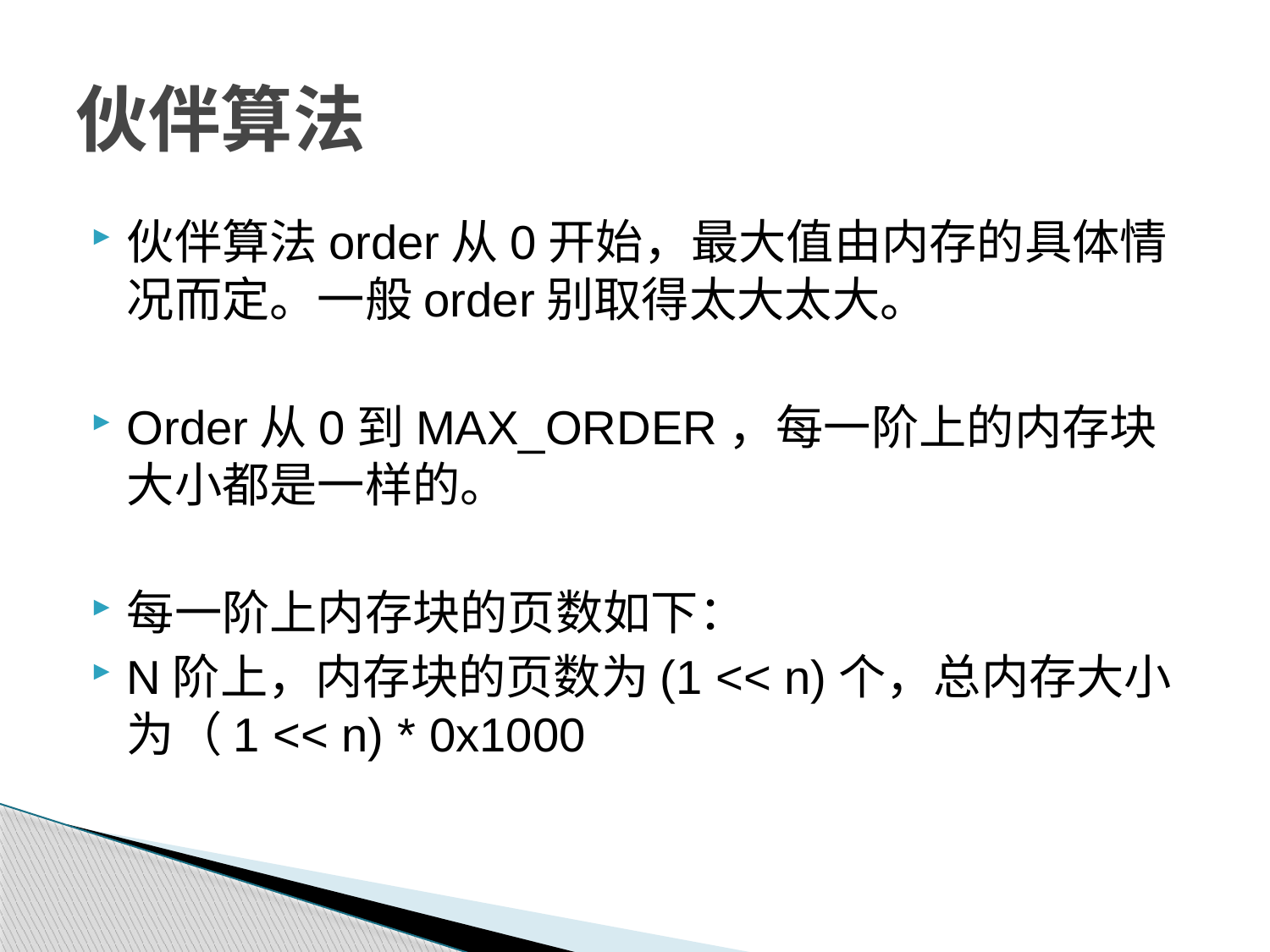

# 伙伴算法
伙伴算法order从0开始，最大值由内存的具体情况而定。一般order别取得太大太大。

Order从0到MAX_ORDER，每一阶上的内存块大小都是一样的。

每一阶上内存块的页数如下：
N阶上，内存块的页数为(1 << n)个，总内存大小为（1 << n) * 0x1000